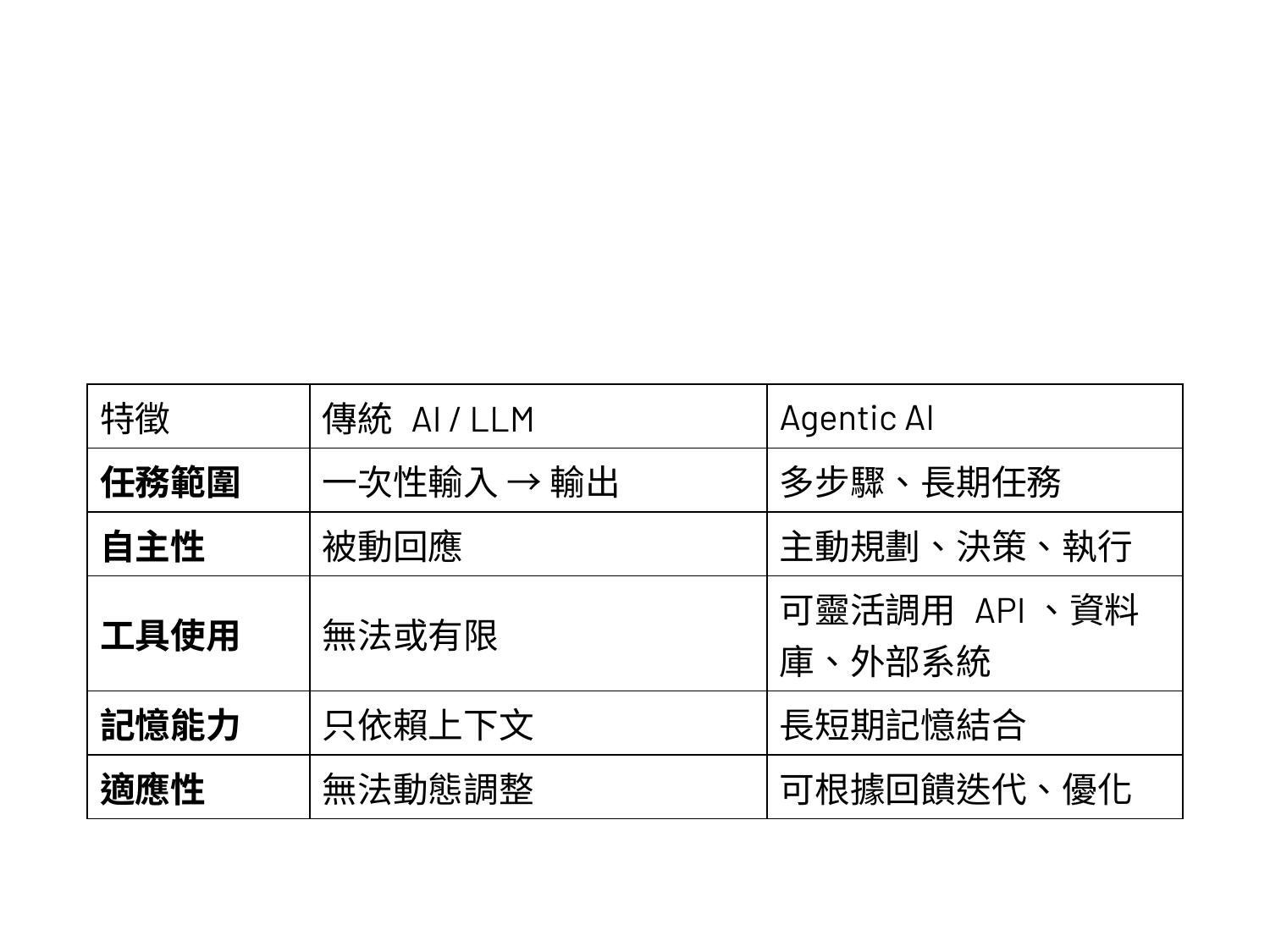

| 特徵 | 傳統 AI / LLM | Agentic AI |
| --- | --- | --- |
| 任務範圍 | 一次性輸入 → 輸出 | 多步驟、長期任務 |
| 自主性 | 被動回應 | 主動規劃、決策、執行 |
| 工具使用 | 無法或有限 | 可靈活調用 API、資料庫、外部系統 |
| 記憶能力 | 只依賴上下文 | 長短期記憶結合 |
| 適應性 | 無法動態調整 | 可根據回饋迭代、優化 |